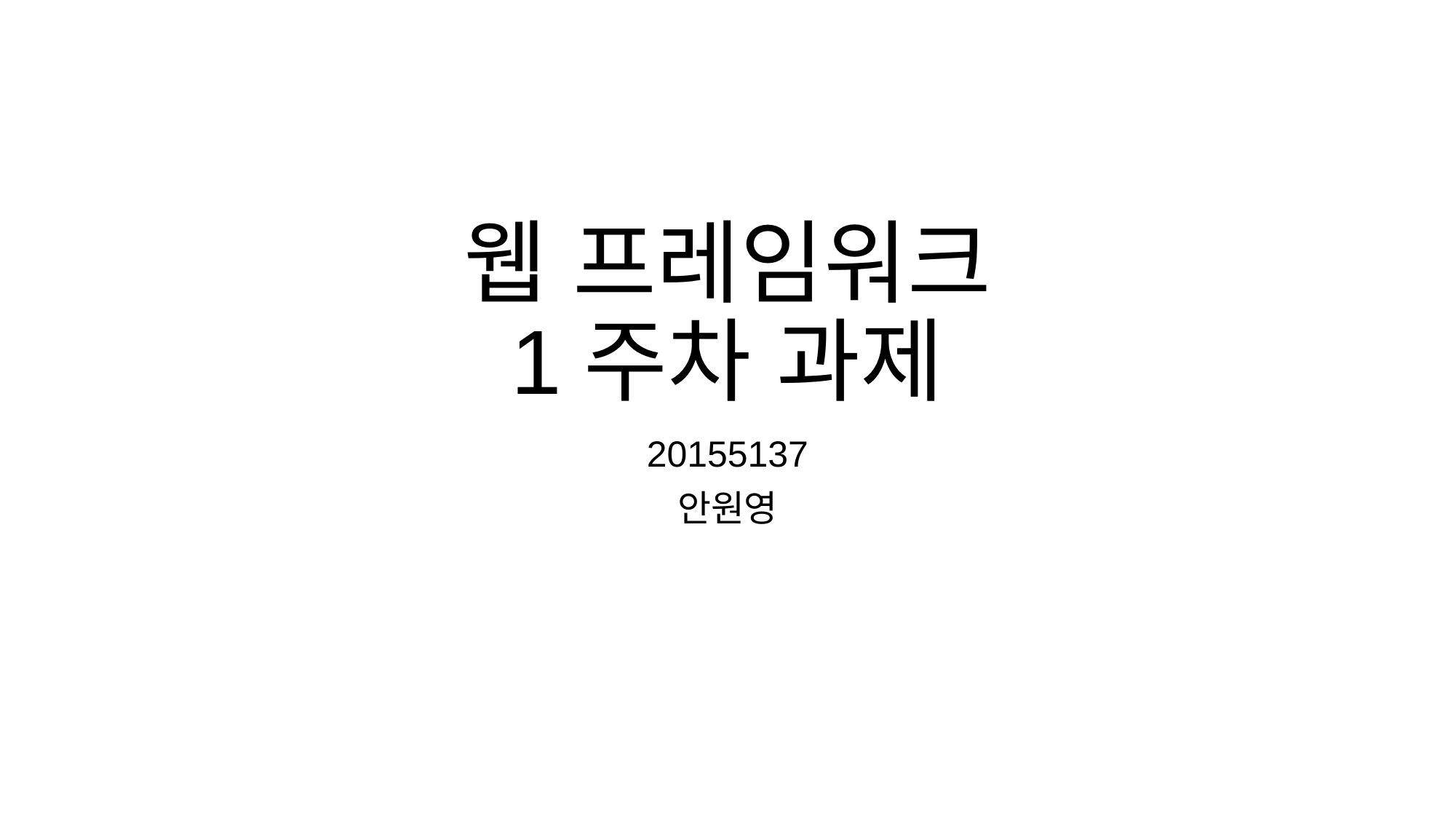

# 웹 프레임워크 1주차 과제
20155137
안원영